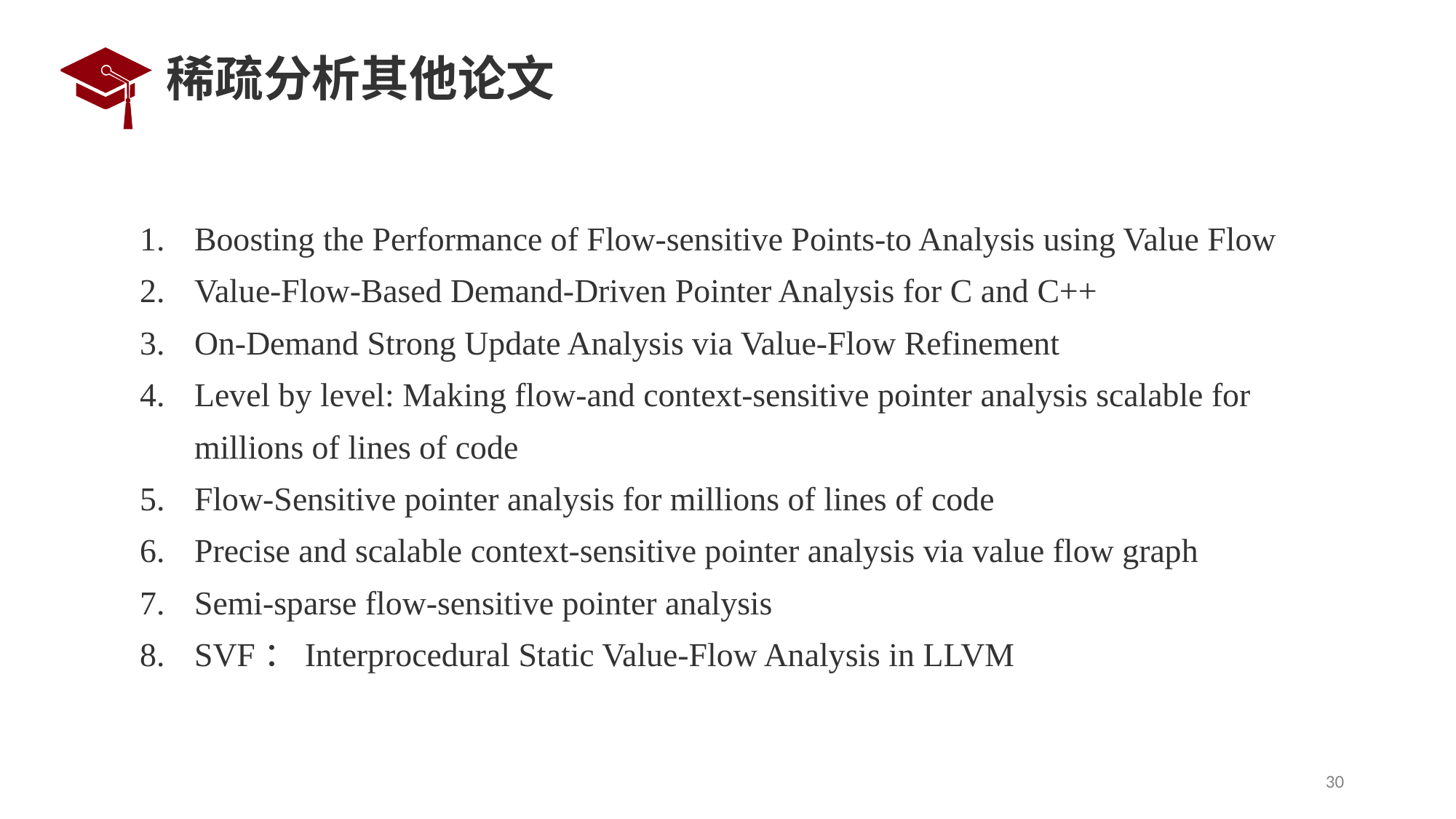

# 稀疏分析其他论文
Boosting the Performance of Flow-sensitive Points-to Analysis using Value Flow
Value-Flow-Based Demand-Driven Pointer Analysis for C and C++
On-Demand Strong Update Analysis via Value-Flow Refinement
Level by level: Making flow-and context-sensitive pointer analysis scalable for millions of lines of code
Flow-Sensitive pointer analysis for millions of lines of code
Precise and scalable context-sensitive pointer analysis via value flow graph
Semi-sparse flow-sensitive pointer analysis
SVF：Interprocedural Static Value-Flow Analysis in LLVM
30